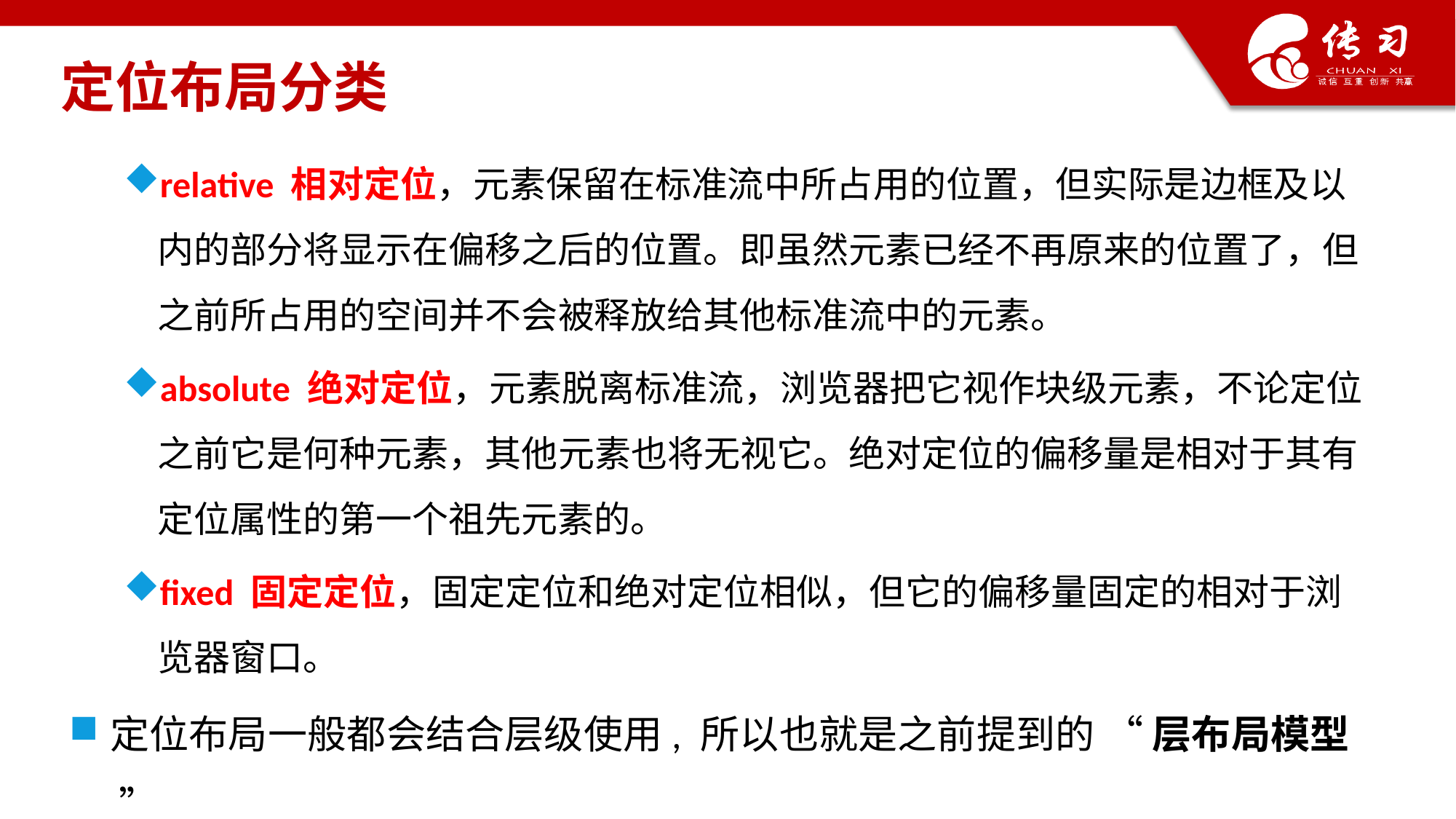

# 定位布局分类
relative 相对定位，元素保留在标准流中所占用的位置，但实际是边框及以内的部分将显示在偏移之后的位置。即虽然元素已经不再原来的位置了，但之前所占用的空间并不会被释放给其他标准流中的元素。
absolute 绝对定位，元素脱离标准流，浏览器把它视作块级元素，不论定位之前它是何种元素，其他元素也将无视它。绝对定位的偏移量是相对于其有定位属性的第一个祖先元素的。
fixed 固定定位，固定定位和绝对定位相似，但它的偏移量固定的相对于浏览器窗口。
定位布局一般都会结合层级使用, 所以也就是之前提到的 “ 层布局模型 ”